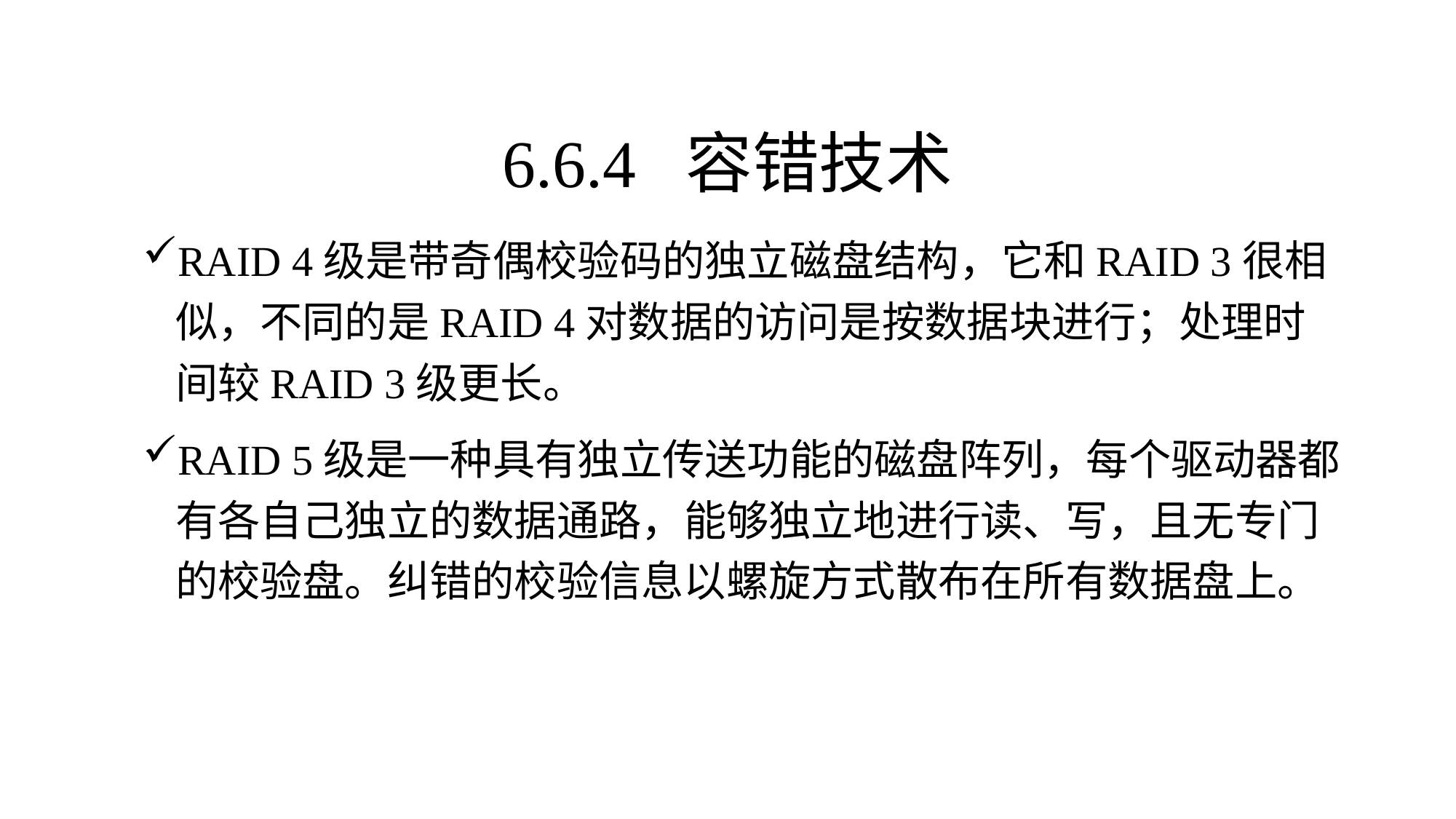

RAID 4级是带奇偶校验码的独立磁盘结构，它和RAID 3很相似，不同的是RAID 4对数据的访问是按数据块进行；处理时间较RAID 3级更长。
RAID 5级是一种具有独立传送功能的磁盘阵列，每个驱动器都有各自己独立的数据通路，能够独立地进行读、写，且无专门的校验盘。纠错的校验信息以螺旋方式散布在所有数据盘上。
6.6.4  容错技术
25